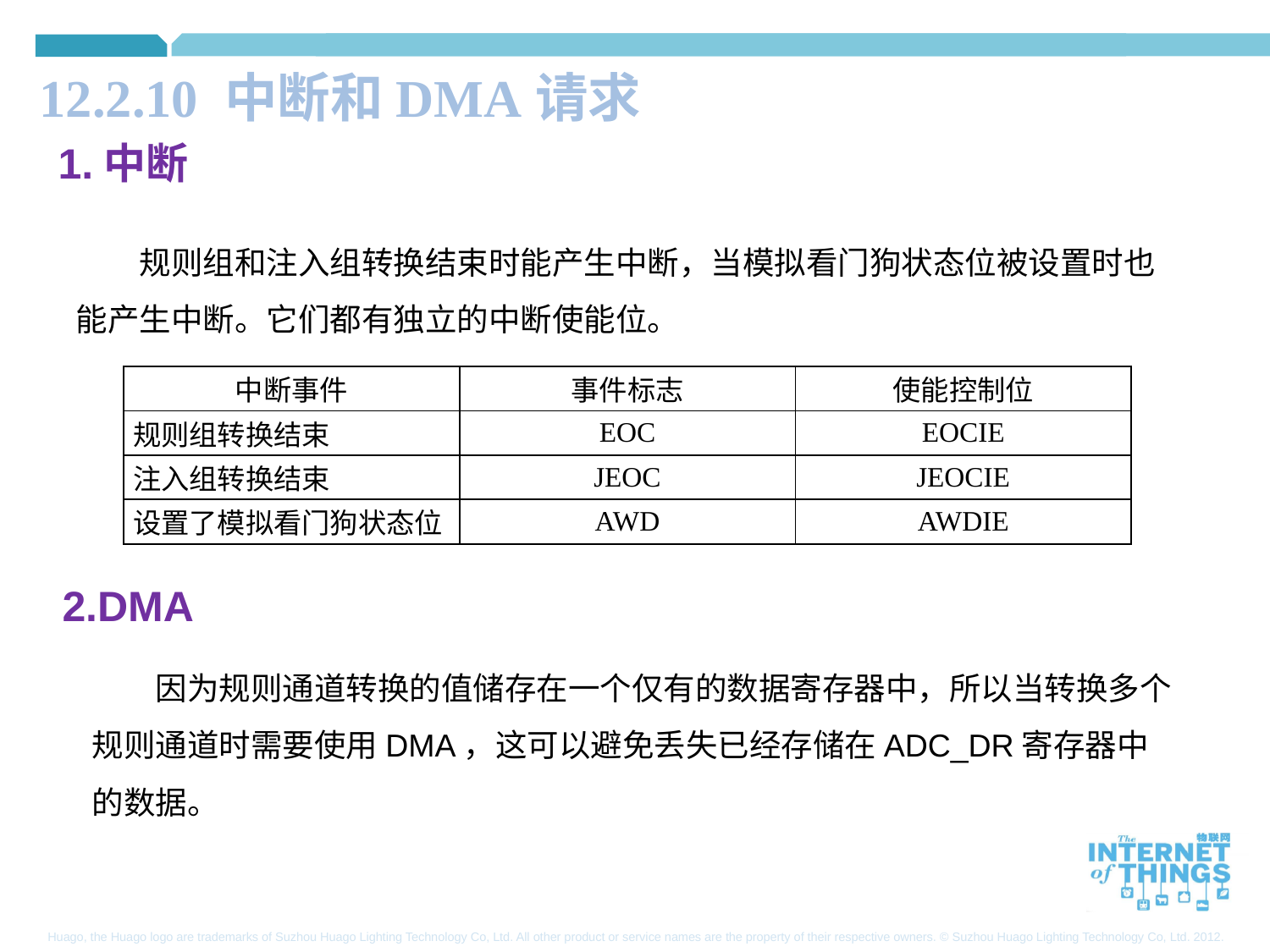

12.2.10 中断和DMA请求
1.中断
规则组和注入组转换结束时能产生中断，当模拟看门狗状态位被设置时也能产生中断。它们都有独立的中断使能位。
| 中断事件 | 事件标志 | 使能控制位 |
| --- | --- | --- |
| 规则组转换结束 | EOC | EOCIE |
| 注入组转换结束 | JEOC | JEOCIE |
| 设置了模拟看门狗状态位 | AWD | AWDIE |
2.DMA
因为规则通道转换的值储存在一个仅有的数据寄存器中，所以当转换多个规则通道时需要使用DMA，这可以避免丢失已经存储在ADC_DR寄存器中的数据。